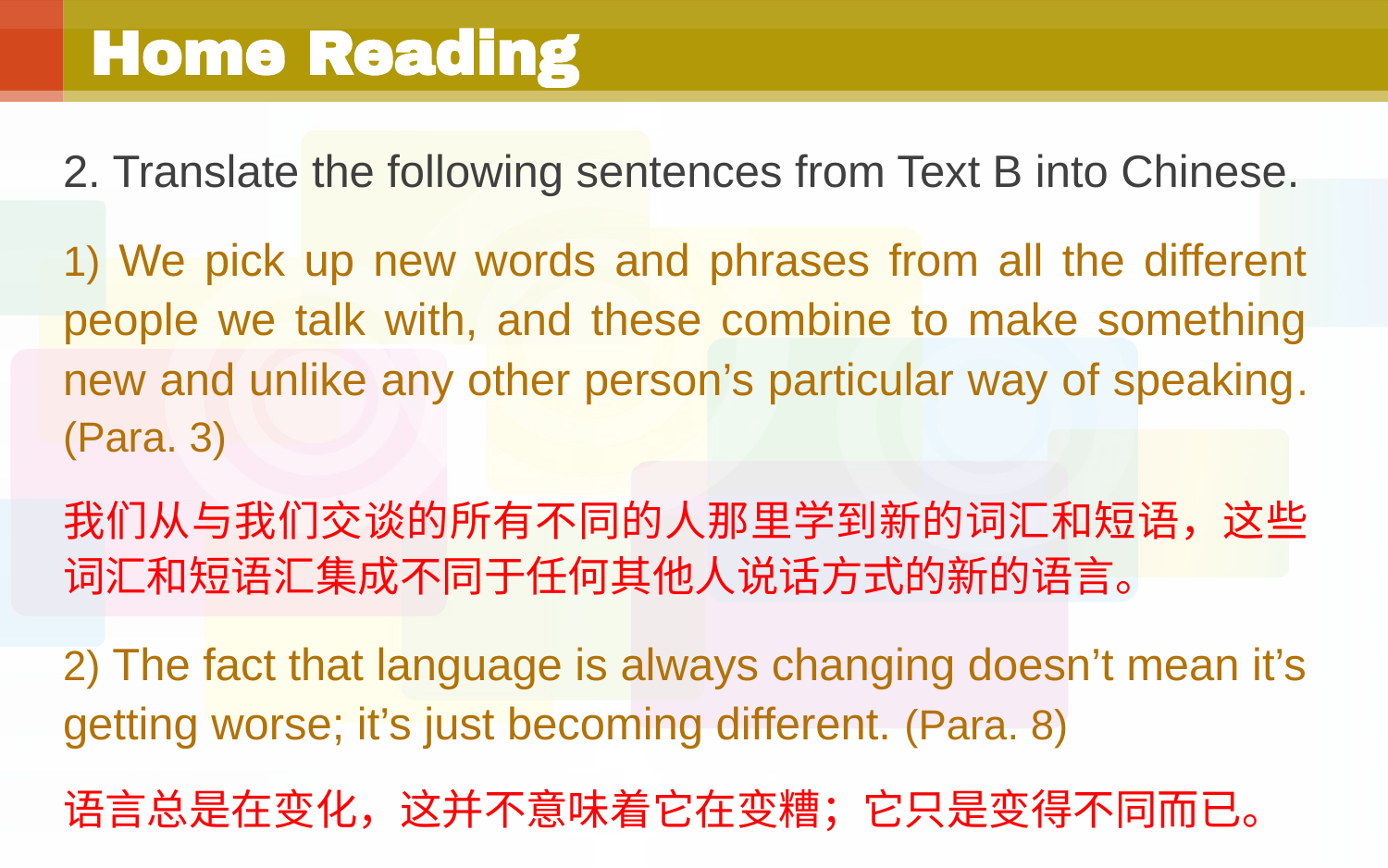

# Home Reading
2. Translate the following sentences from Text B into Chinese.
1) We pick up new words and phrases from all the different people we talk with, and these combine to make something new and unlike any other person’s particular way of speaking. (Para. 3)
我们从与我们交谈的所有不同的人那里学到新的词汇和短语，这些词汇和短语汇集成不同于任何其他人说话方式的新的语言。
2) The fact that language is always changing doesn’t mean it’s getting worse; it’s just becoming different. (Para. 8)
语言总是在变化，这并不意味着它在变糟；它只是变得不同而已。